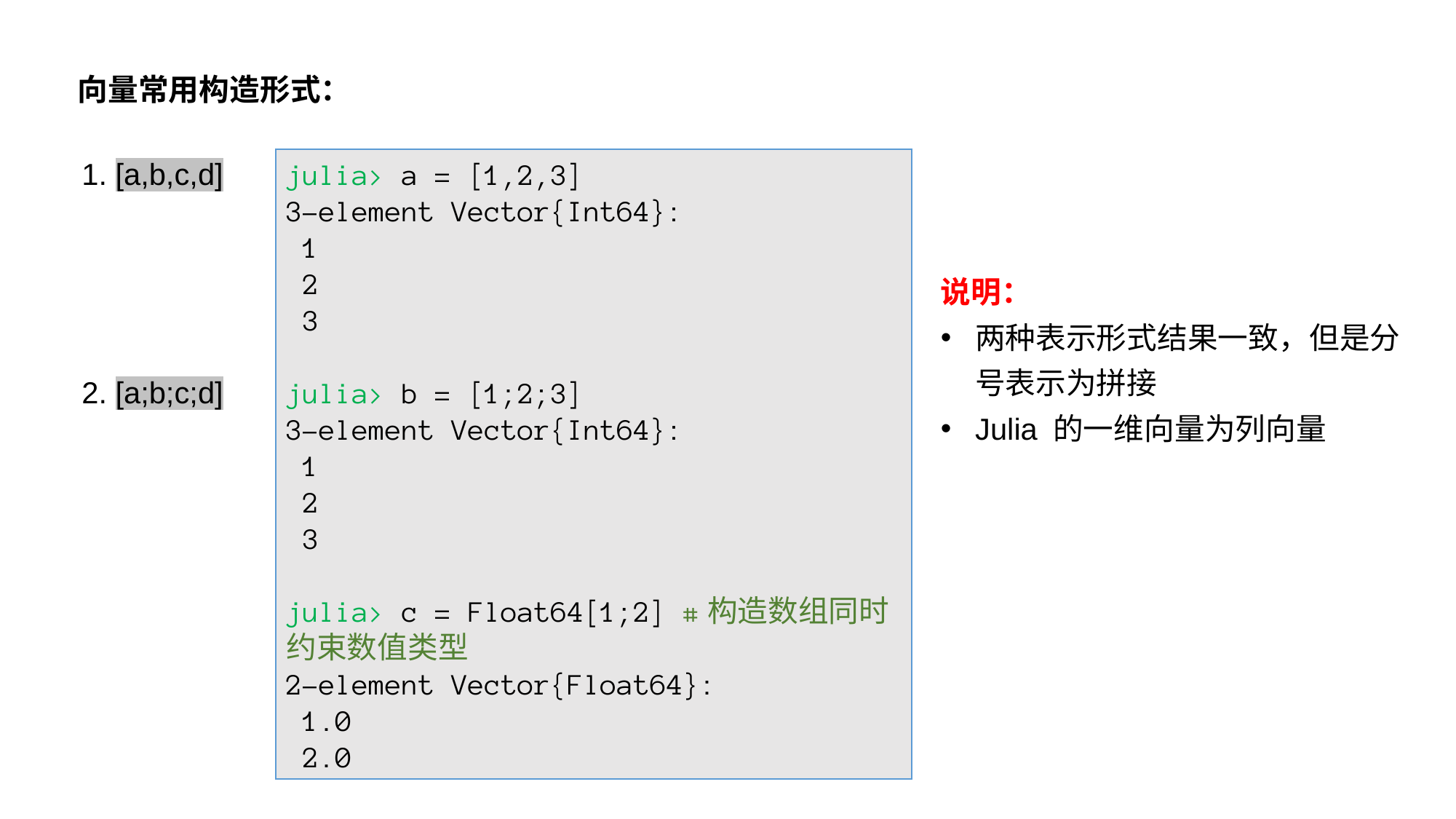

向量常用构造形式：
    1. [a,b,c,d]

    2. [a;b;c;d]
julia> a = [1,2,3]
3-element Vector{Int64}:
 1
 2
 3

julia> b = [1;2;3]
3-element Vector{Int64}:
 1
 2
 3

julia> c = Float64[1;2] #构造数组同时约束数值类型
2-element Vector{Float64}:
 1.0
 2.0
说明：
两种表示形式结果一致，但是分号表示为拼接
Julia 的一维向量为列向量